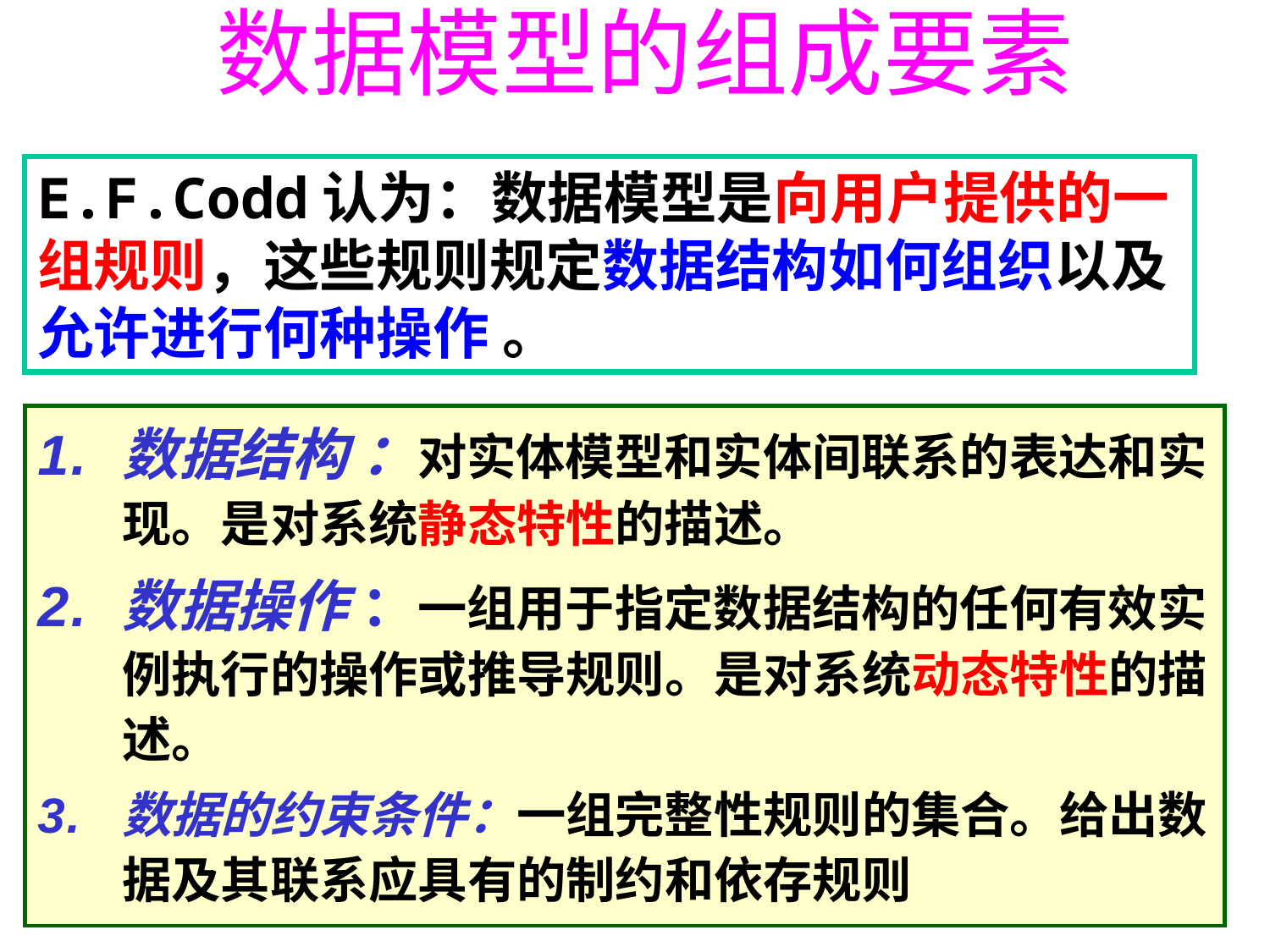

# 数据模型的组成要素
E.F.Codd认为：数据模型是向用户提供的一组规则，这些规则规定数据结构如何组织以及允许进行何种操作 。
数据结构 ：对实体模型和实体间联系的表达和实现。是对系统静态特性的描述。
数据操作 ：一组用于指定数据结构的任何有效实例执行的操作或推导规则。是对系统动态特性的描述。
数据的约束条件：一组完整性规则的集合。给出数据及其联系应具有的制约和依存规则
5